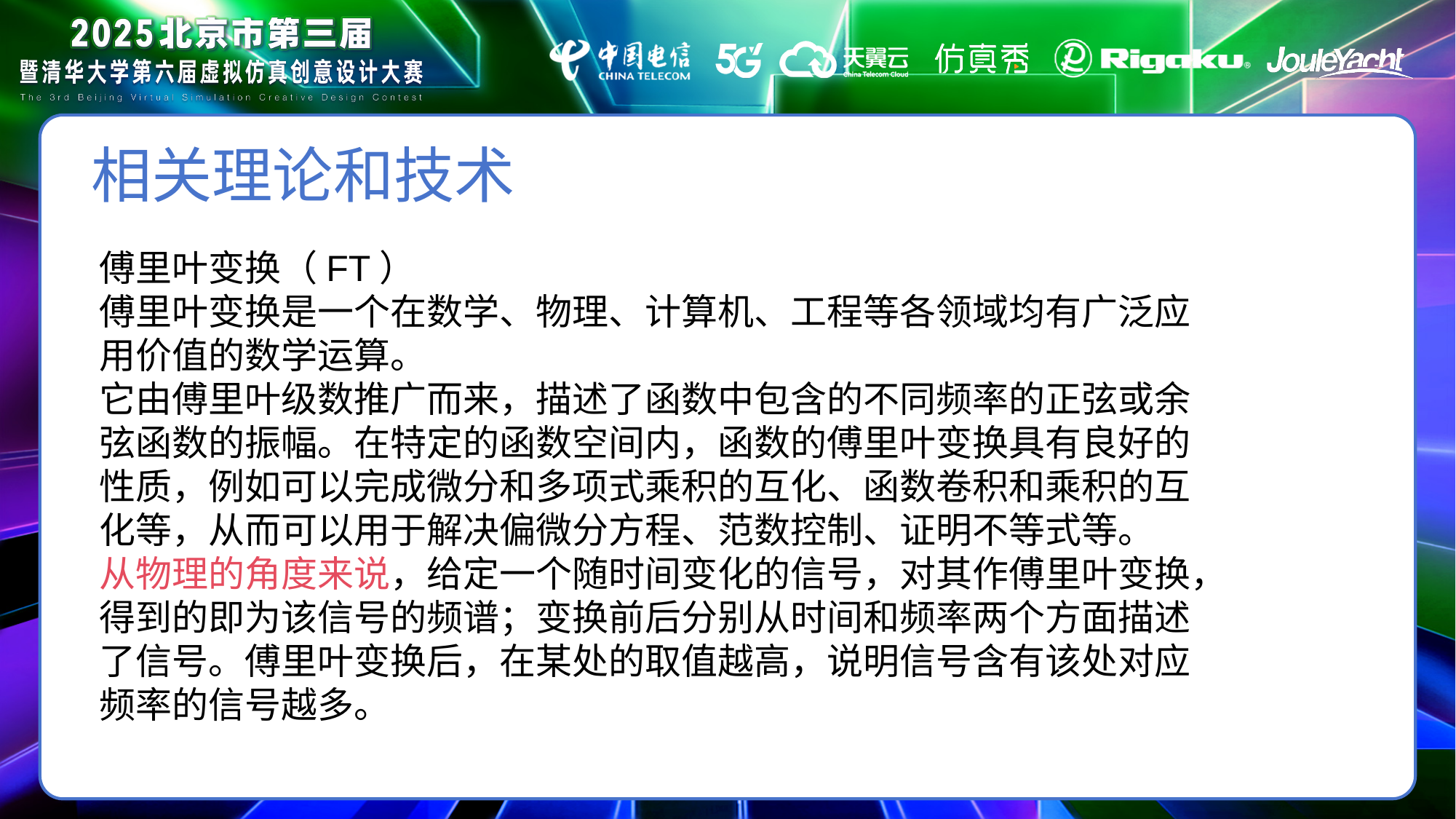

相关理论和技术
傅里叶变换（FT）
傅里叶变换是一个在数学、物理、计算机、工程等各领域均有广泛应用价值的数学运算。
它由傅里叶级数推广而来，描述了函数中包含的不同频率的正弦或余弦函数的振幅。在特定的函数空间内，函数的傅里叶变换具有良好的性质，例如可以完成微分和多项式乘积的互化、函数卷积和乘积的互化等，从而可以用于解决偏微分方程、范数控制、证明不等式等。
从物理的角度来说，给定一个随时间变化的信号，对其作傅里叶变换，得到的即为该信号的频谱；变换前后分别从时间和频率两个方面描述了信号。傅里叶变换后，在某处的取值越高，说明信号含有该处对应频率的信号越多。